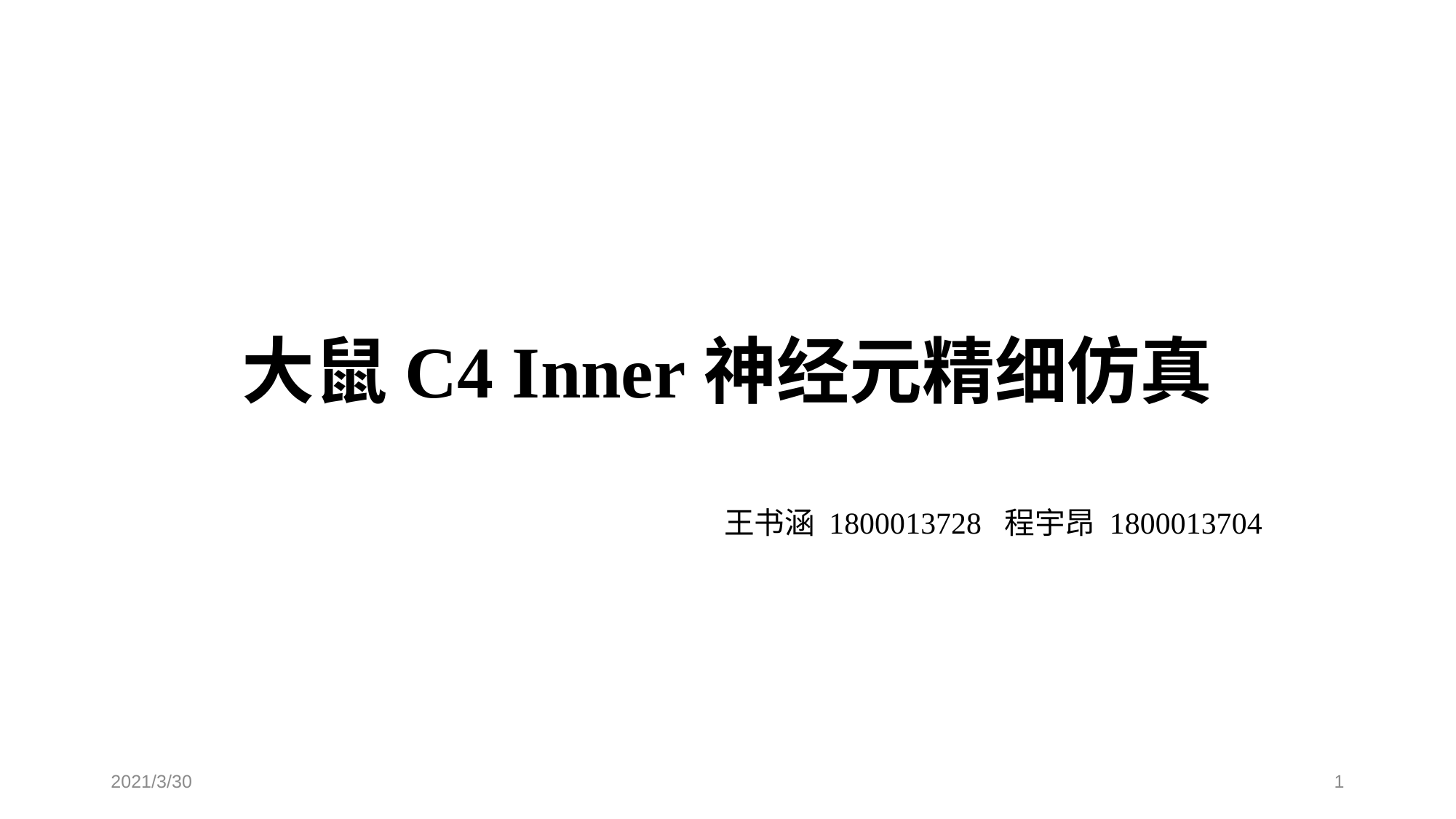

# 大鼠C4 Inner神经元精细仿真
王书涵 1800013728  程宇昂 1800013704
2021/3/30
1